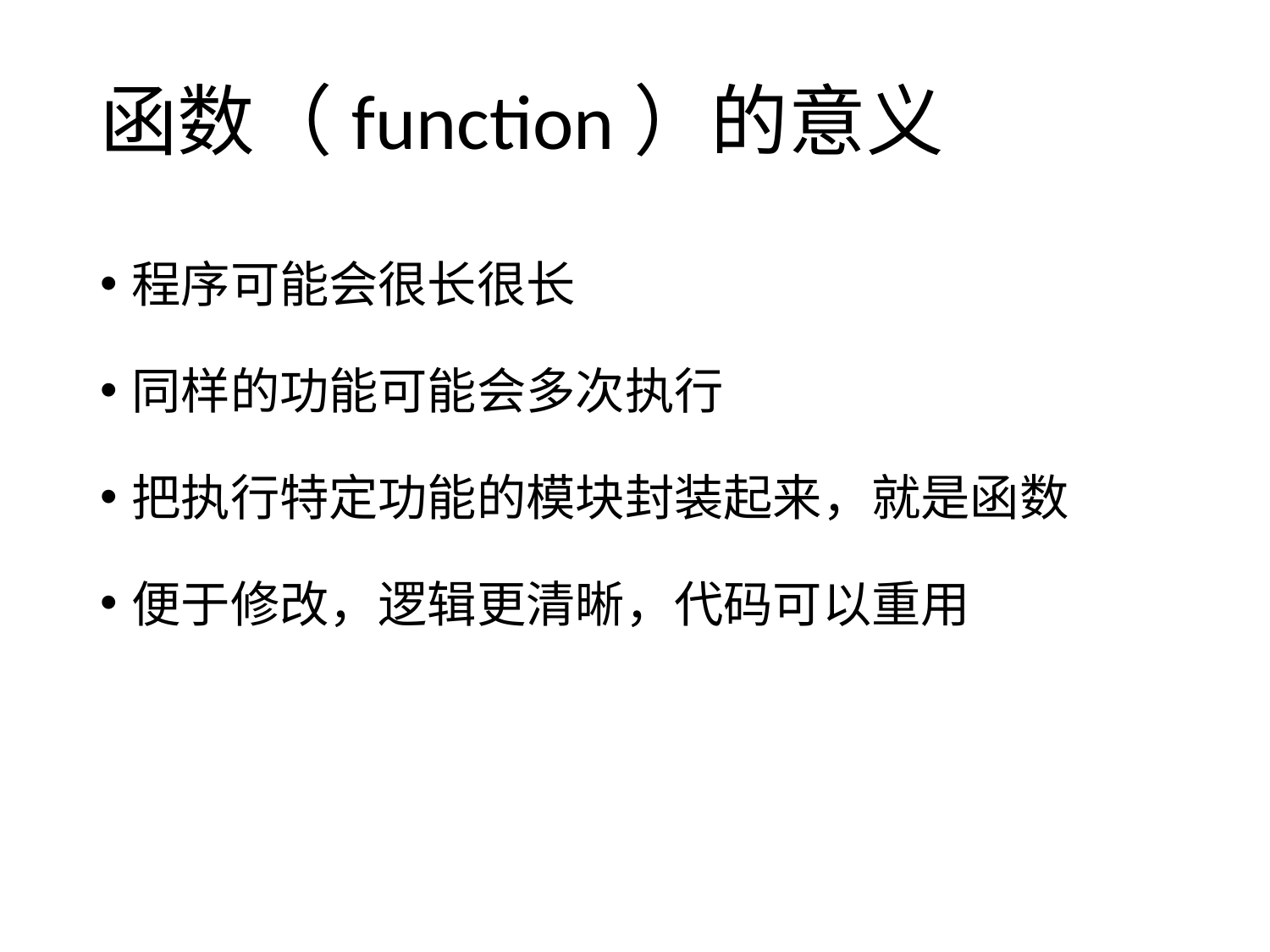

# 函数（function）的意义
程序可能会很长很长
同样的功能可能会多次执行
把执行特定功能的模块封装起来，就是函数
便于修改，逻辑更清晰，代码可以重用